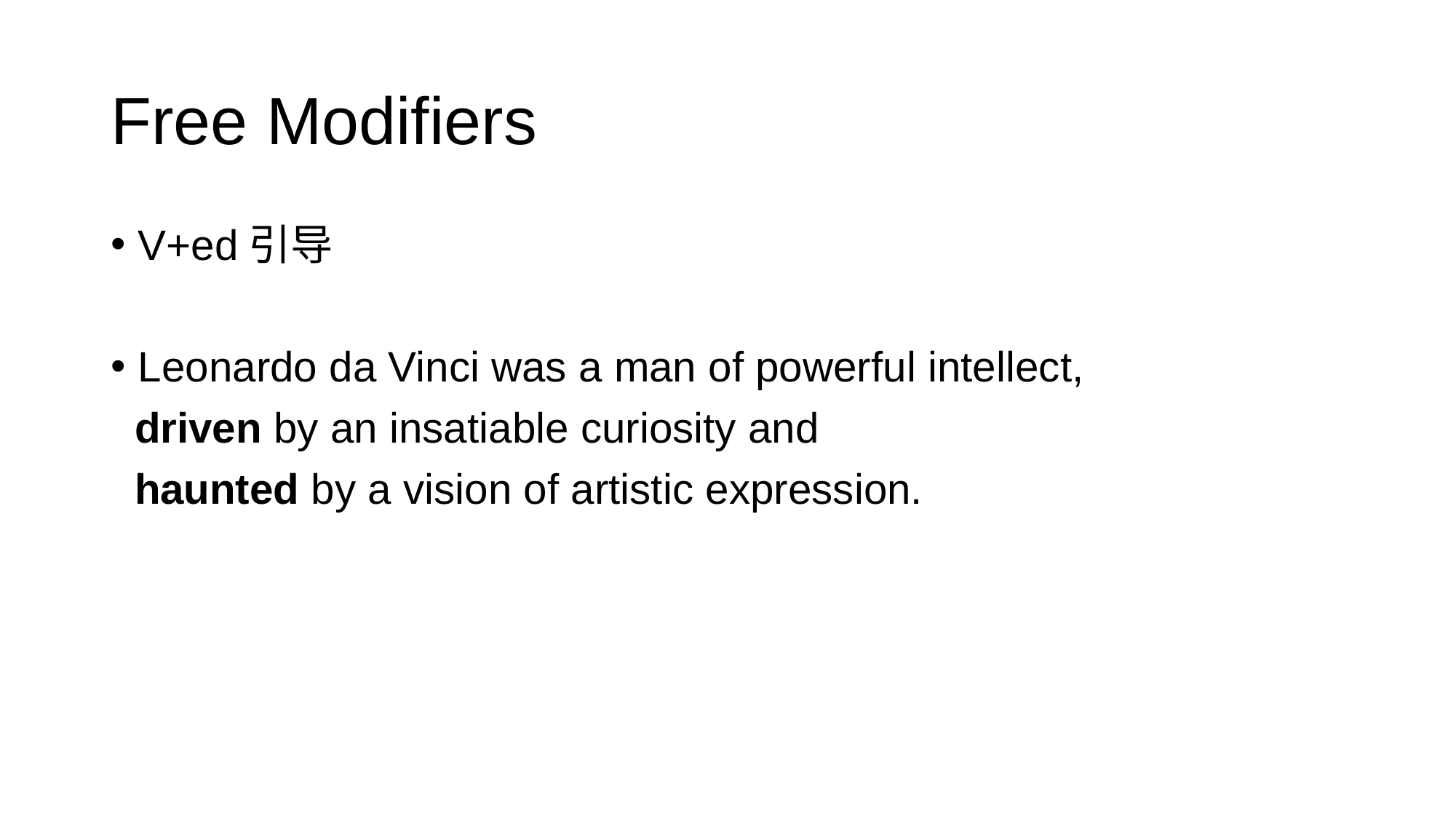

# Free Modifiers
V+ed引导

Leonardo da Vinci was a man of powerful intellect,
  driven by an insatiable curiosity and
  haunted by a vision of artistic expression.